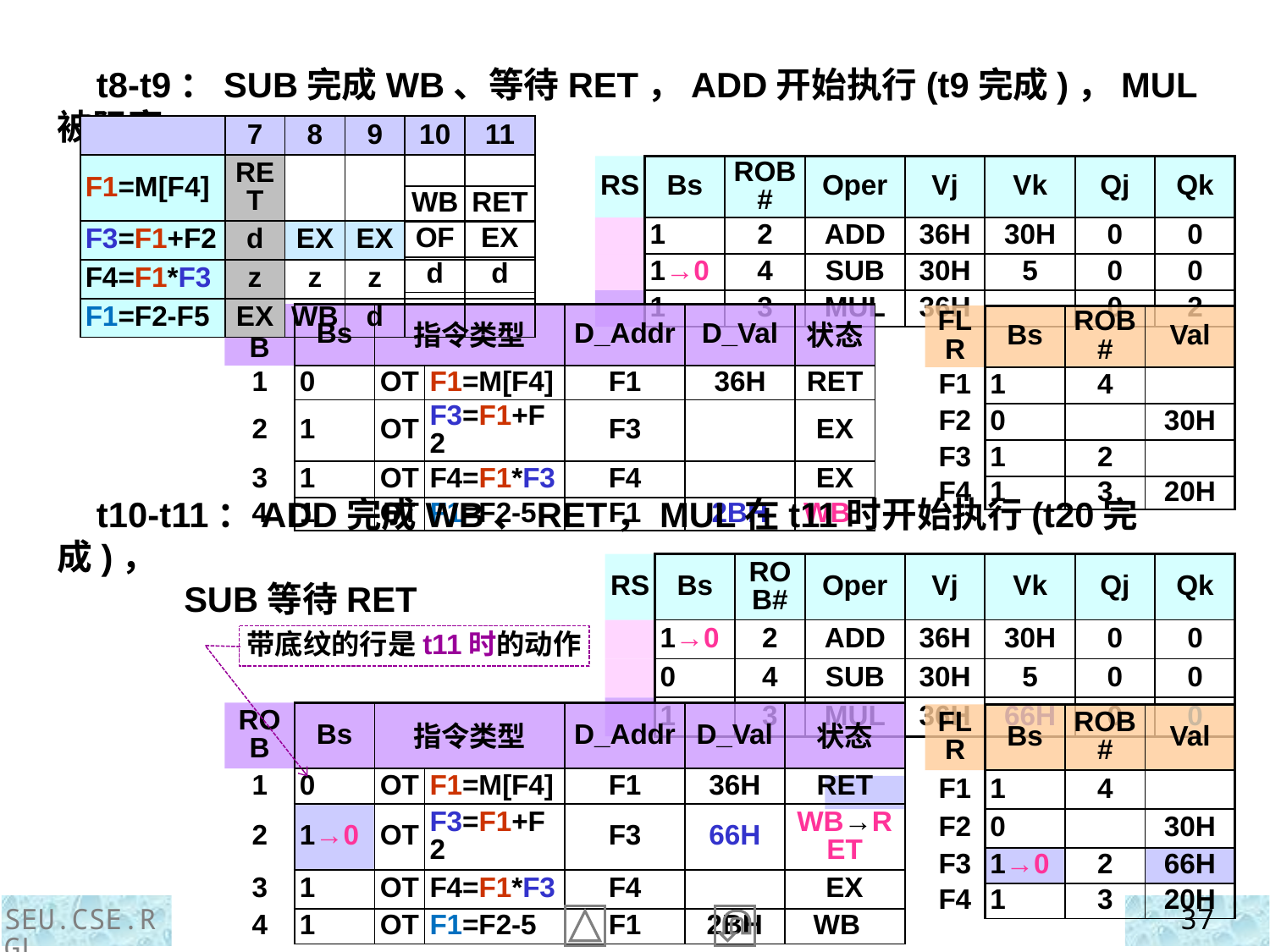

t8-t9：SUB完成WB、等待RET，ADD开始执行(t9完成)，MUL被阻塞
|  | 7 | 8 | 9 | 10 | 11 |
| --- | --- | --- | --- | --- | --- |
| F1=M[F4] | RET |  |  |  |  |
| F3=F1+F2 | d | EX | EX |  |  |
| F4=F1\*F3 | z | z | z |  |  |
| F1=F2-F5 | EX | WB | d |  |  |
| RS | Bs | ROB# | Oper | Vj | Vk | Qj | Qk |
| --- | --- | --- | --- | --- | --- | --- | --- |
|  | 1 | 2 | ADD | 36H | 30H | 0 | 0 |
|  | 1→0 | 4 | SUB | 30H | 5 | 0 | 0 |
|  | 1 | 3 | MUL | 36H |  | 0 | 2 |
| WB | RET |
| --- | --- |
| OF | EX |
| d | d |
| ROB | Bs | 指令类型 |  | D\_Addr | D\_Val | 状态 |
| --- | --- | --- | --- | --- | --- | --- |
| 1 | 0 | OT | F1=M[F4] | F1 | 36H | RET |
| 2 | 1 | OT | F3=F1+F2 | F3 |  | EX |
| 3 | 1 | OT | F4=F1\*F3 | F4 |  | EX |
| 4 | 1 | OT | F1=F2-5 | F1 | 2BH | WB |
| FLR | Bs | ROB# | Val |
| --- | --- | --- | --- |
| F1 | 1 | 4 |  |
| F2 | 0 |  | 30H |
| F3 | 1 | 2 |  |
| F4 | 1 | 3 | 20H |
    t10-t11：ADD完成WB、RET，MUL在t11时开始执行(t20完成)，
             SUB等待RET
| RS | Bs | ROB# | Oper | Vj | Vk | Qj | Qk |
| --- | --- | --- | --- | --- | --- | --- | --- |
|  | 1→0 | 2 | ADD | 36H | 30H | 0 | 0 |
|  | 0 | 4 | SUB | 30H | 5 | 0 | 0 |
|  | 1 | 3 | MUL | 36H | 66H | 0 | 0 |
带底纹的行是t11时的动作
| ROB | Bs | 指令类型 |  | D\_Addr | D\_Val | 状态 |
| --- | --- | --- | --- | --- | --- | --- |
| 1 | 0 | OT | F1=M[F4] | F1 | 36H | RET |
| 2 | 1→0 | OT | F3=F1+F2 | F3 | 66H | WB→RET |
| 3 | 1 | OT | F4=F1\*F3 | F4 |  | EX |
| 4 | 1 | OT | F1=F2-5 | F1 | 2BH | WB |
| FLR | Bs | ROB# | Val |
| --- | --- | --- | --- |
| F1 | 1 | 4 |  |
| F2 | 0 |  | 30H |
| F3 | 1→0 | 2 | 66H |
| F4 | 1 | 3 | 20H |

SEU.CSE.RGL
37